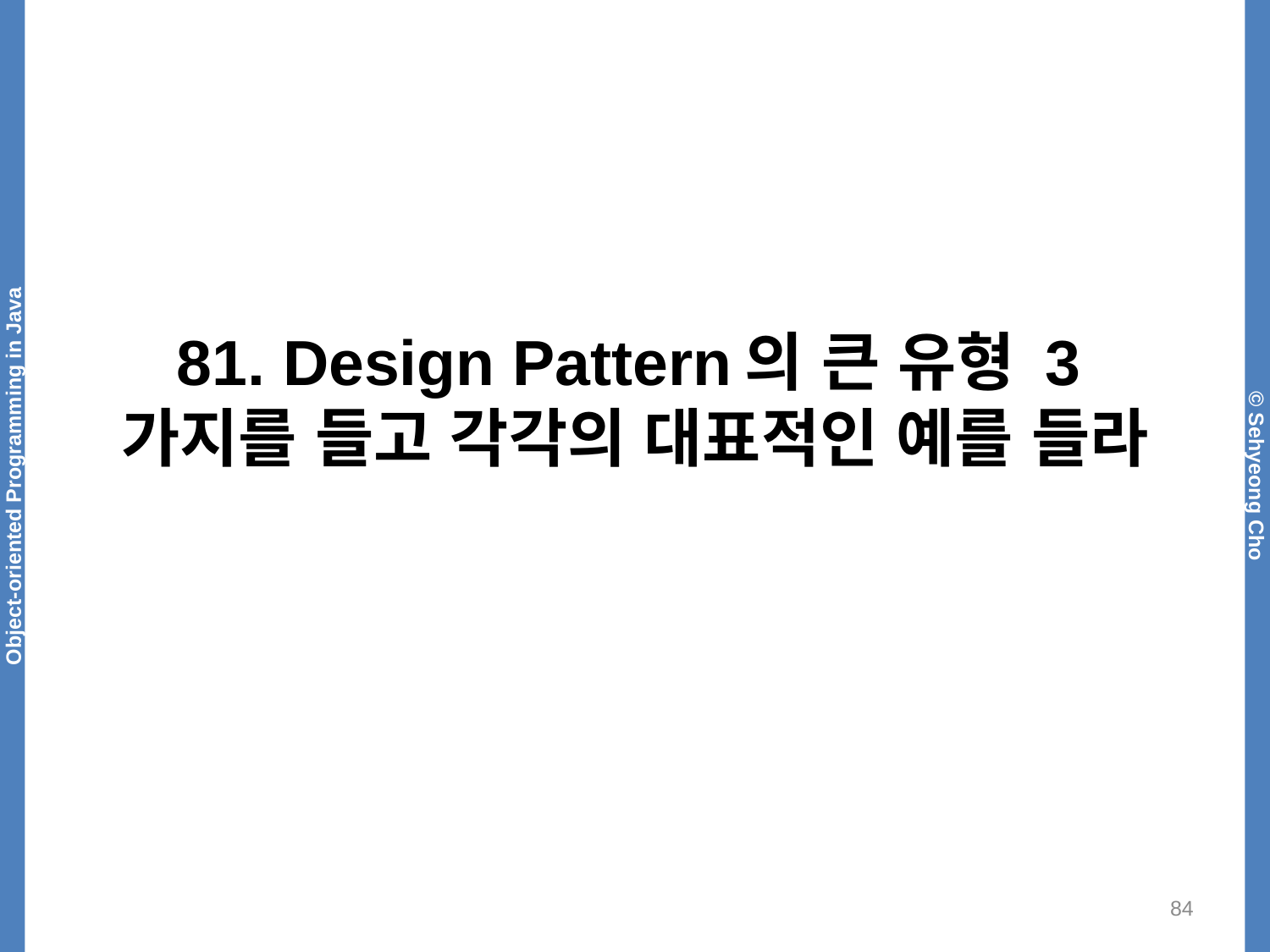

# 81. Design Pattern의 큰 유형 3가지를 들고 각각의 대표적인 예를 들라

84